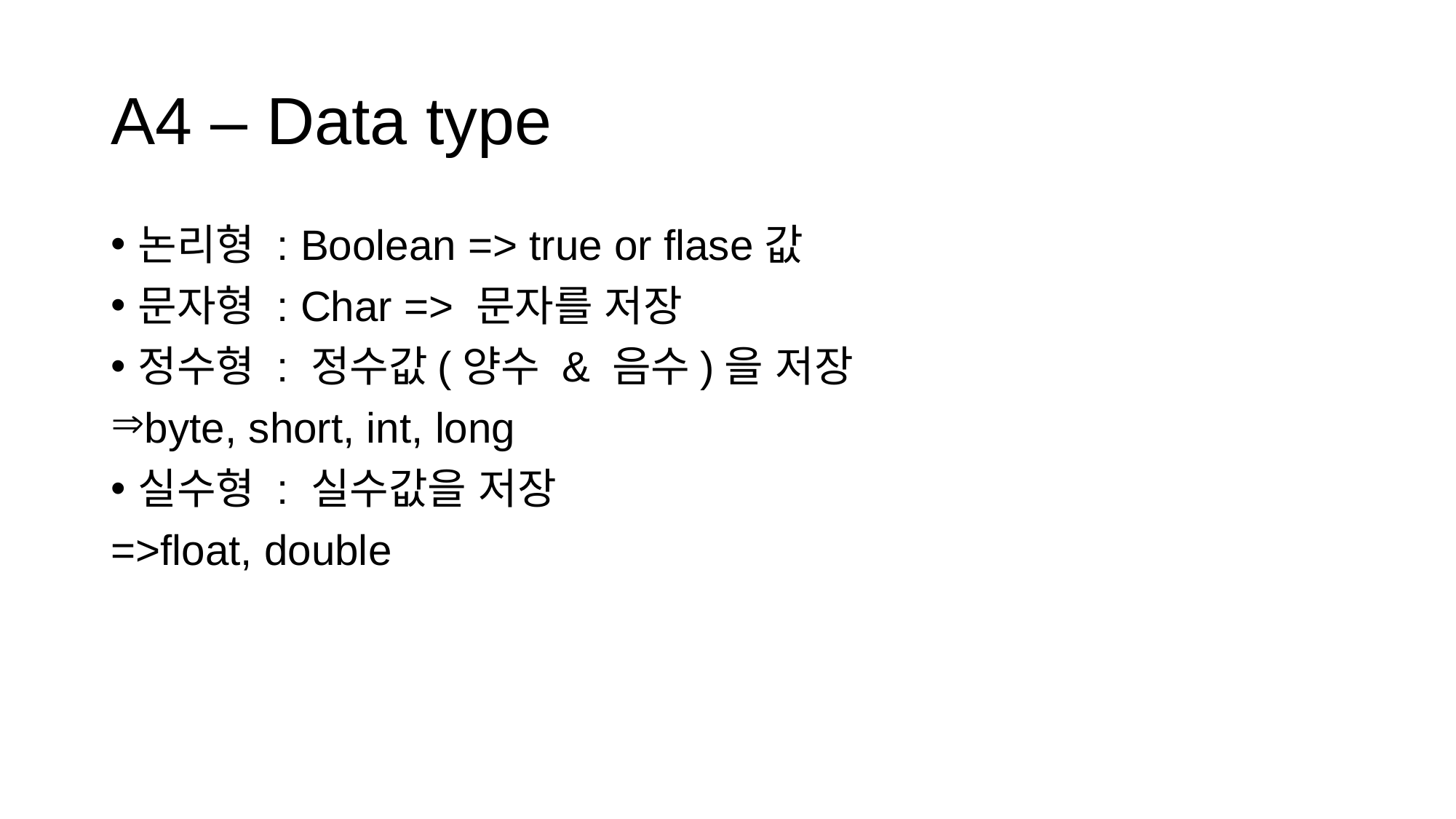

# A4 – Data type
논리형 : Boolean => true or flase값
문자형 : Char => 문자를 저장
정수형 : 정수값(양수 & 음수)을 저장
byte, short, int, long
실수형 : 실수값을 저장
=>float, double